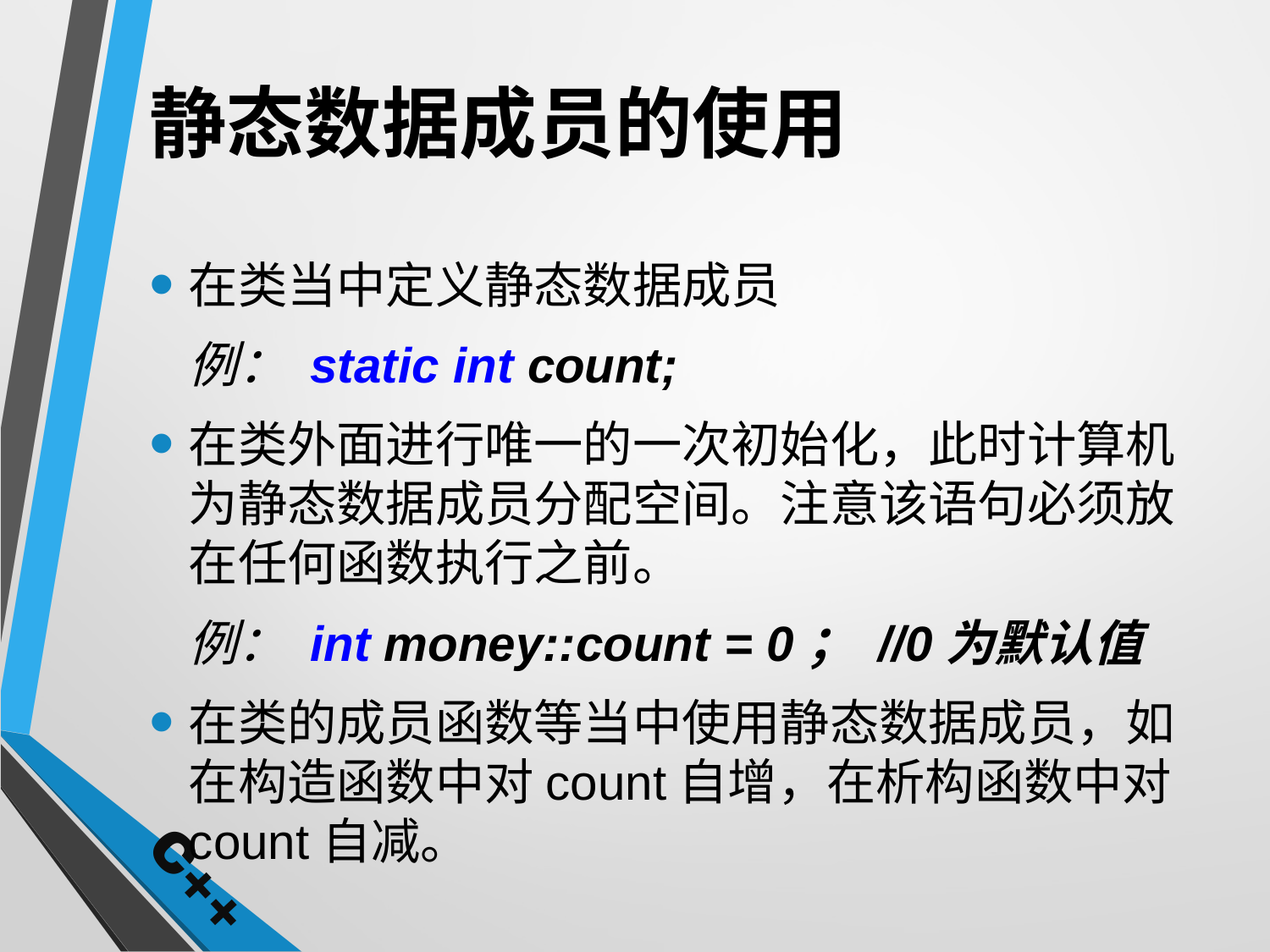

# 静态数据成员的使用
在类当中定义静态数据成员
	例： static int count;
在类外面进行唯一的一次初始化，此时计算机为静态数据成员分配空间。注意该语句必须放在任何函数执行之前。
	例： int money::count = 0； //0为默认值
在类的成员函数等当中使用静态数据成员，如在构造函数中对count自增，在析构函数中对count自减。